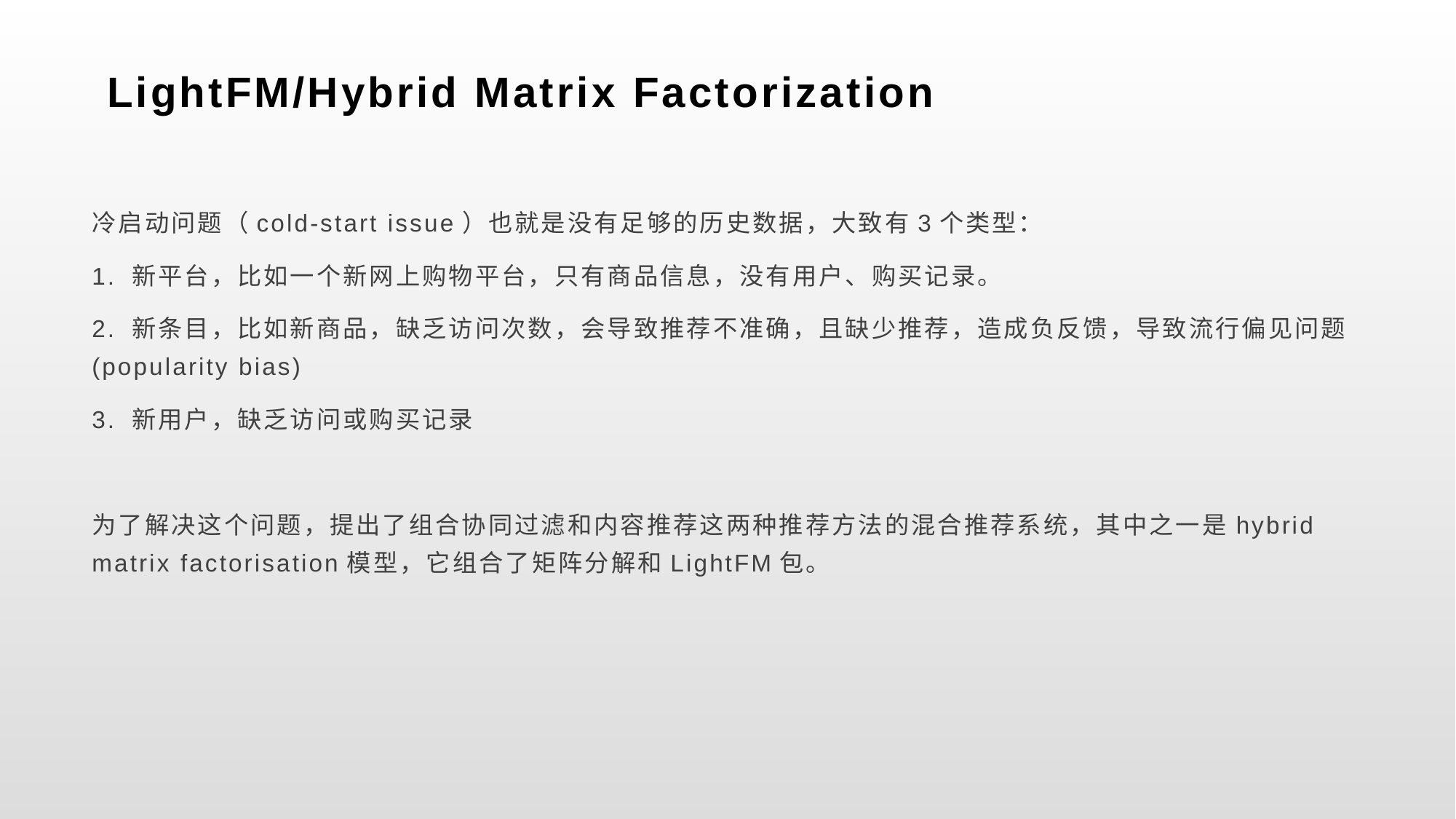

# LightFM/Hybrid Matrix Factorization

冷启动问题（cold-start issue）也就是没有足够的历史数据，大致有3个类型：
1. 新平台，比如一个新网上购物平台，只有商品信息，没有用户、购买记录。
2. 新条目，比如新商品，缺乏访问次数，会导致推荐不准确，且缺少推荐，造成负反馈，导致流行偏见问题(popularity bias)
3. 新用户，缺乏访问或购买记录

为了解决这个问题，提出了组合协同过滤和内容推荐这两种推荐方法的混合推荐系统，其中之一是hybrid matrix factorisation模型，它组合了矩阵分解和LightFM包。